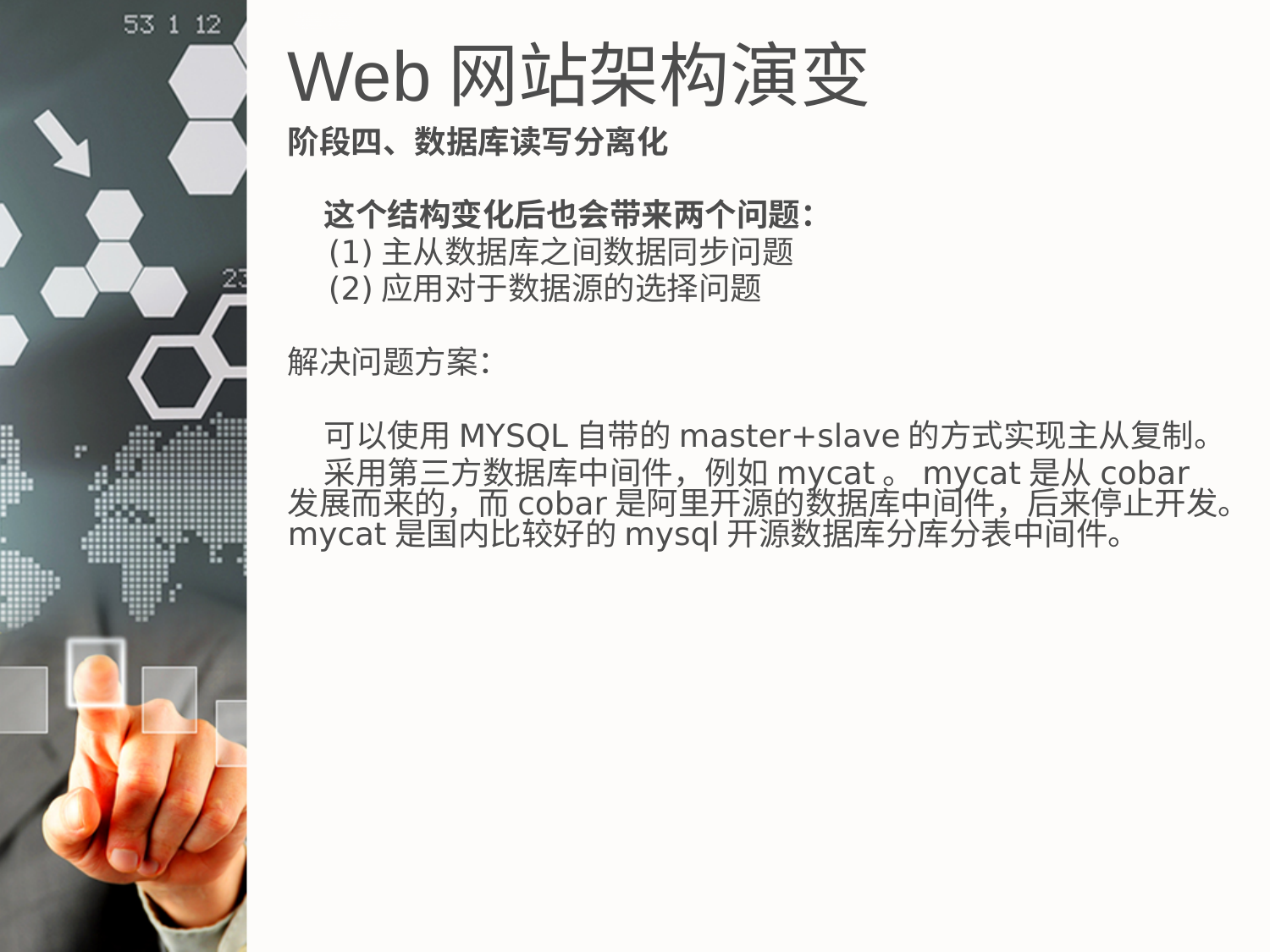

PPT模板下载：www.1ppt.com/moban/     行业PPT模板：www.1ppt.com/hangye/
节日PPT模板：www.1ppt.com/jieri/           PPT素材下载：www.1ppt.com/sucai/
PPT背景图片：www.1ppt.com/beijing/      PPT图表下载：www.1ppt.com/tubiao/
优秀PPT下载：www.1ppt.com/xiazai/        PPT教程： www.1ppt.com/powerpoint/
Word教程： www.1ppt.com/word/              Excel教程：www.1ppt.com/excel/
资料下载：www.1ppt.com/ziliao/                PPT课件下载：www.1ppt.com/kejian/
范文下载：www.1ppt.com/fanwen/             试卷下载：www.1ppt.com/shiti/
教案下载：www.1ppt.com/jiaoan/        PPT论坛：www.1ppt.cn

# Web网站架构演变
阶段四、数据库读写分离化

    这个结构变化后也会带来两个问题：
    (1)主从数据库之间数据同步问题
    (2)应用对于数据源的选择问题

解决问题方案：

    可以使用MYSQL自带的master+slave的方式实现主从复制。
    采用第三方数据库中间件，例如mycat。mycat是从cobar发展而来的，而cobar是阿里开源的数据库中间件，后来停止开发。mycat是国内比较好的mysql开源数据库分库分表中间件。